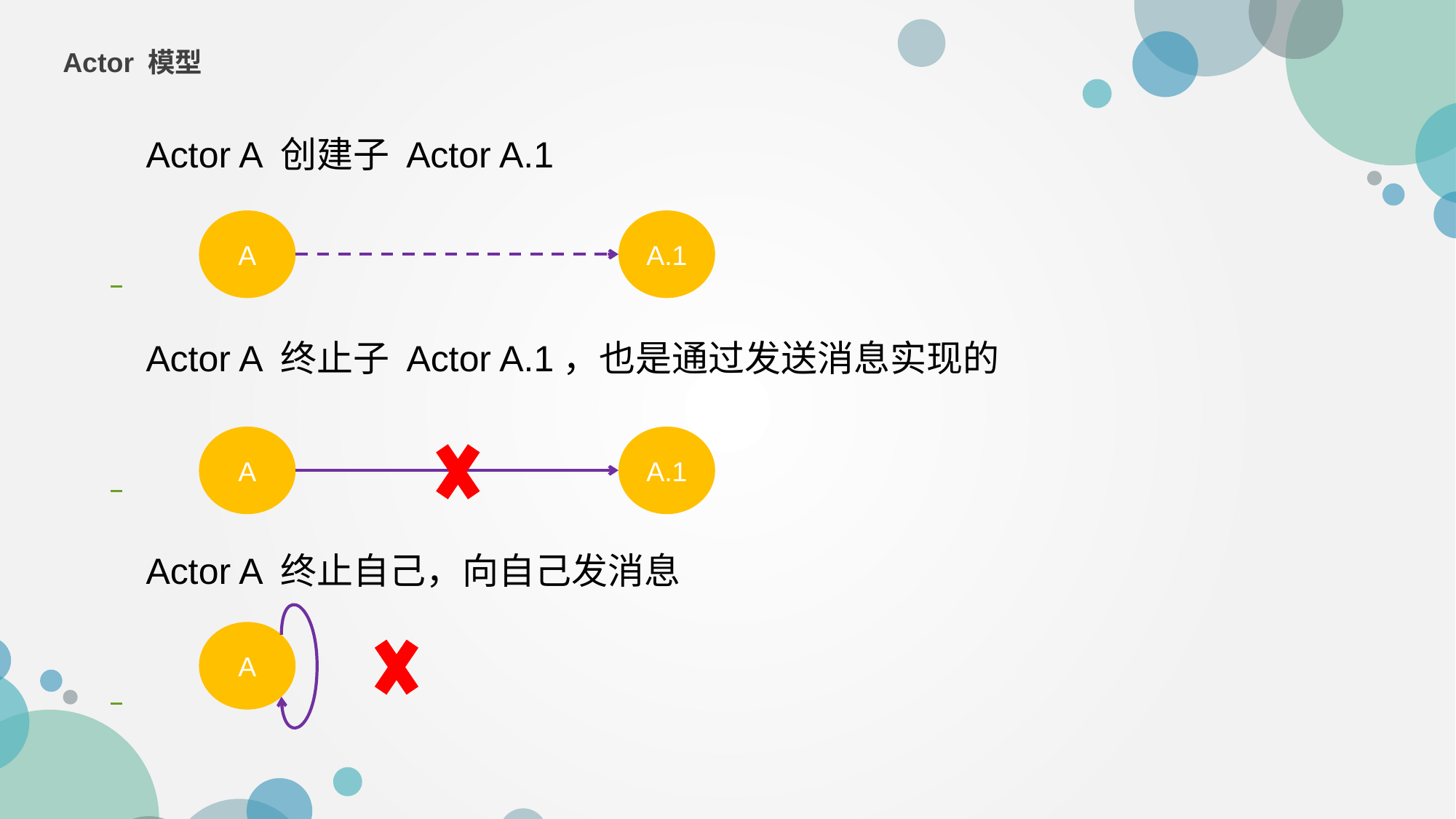

Actor 模型
   Actor A 创建子 Actor A.1

A
A.1
   Actor A 终止子 Actor A.1，也是通过发送消息实现的

A

A.1
   Actor A 终止自己，向自己发消息

A